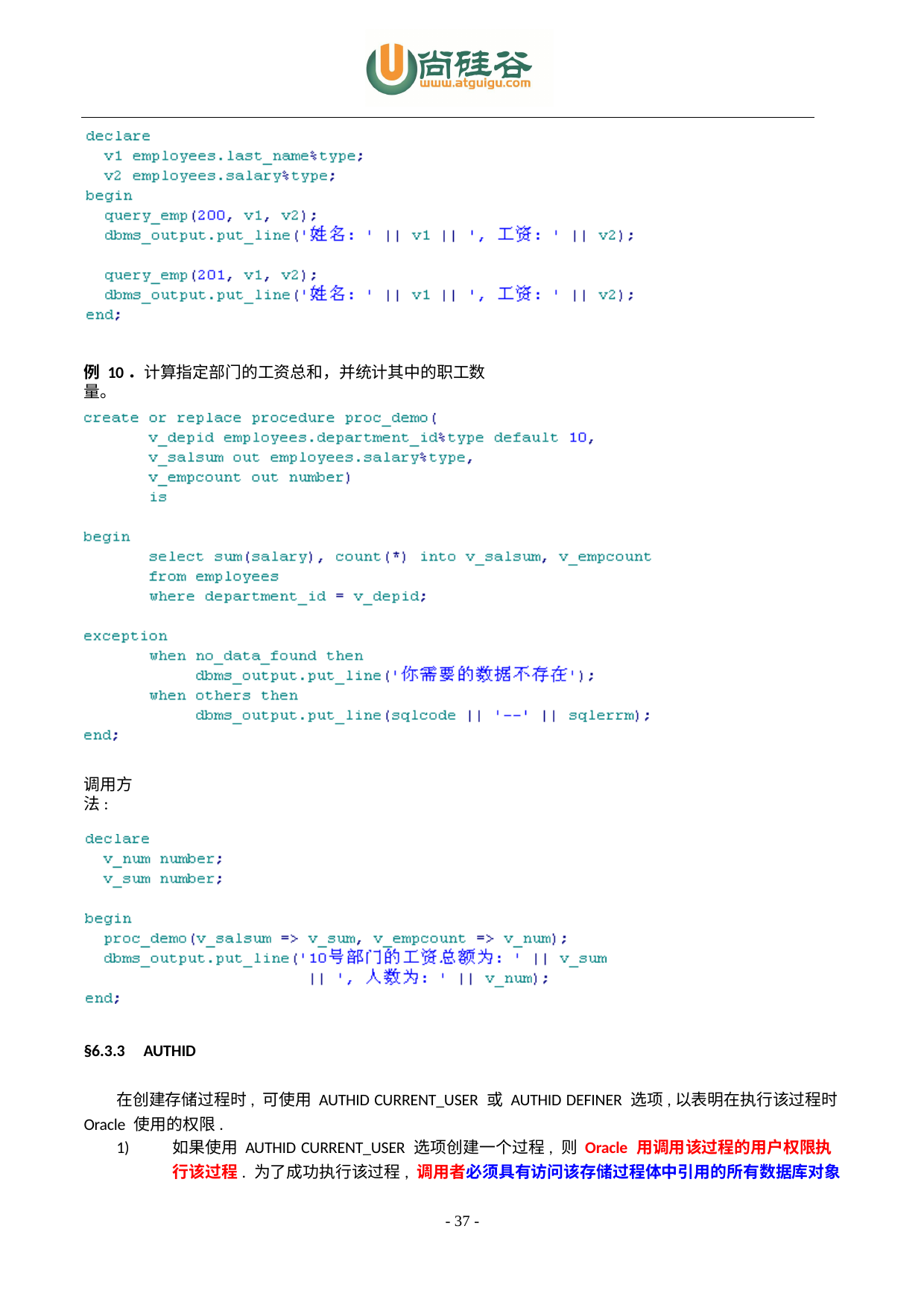

例 10．计算指定部门的工资总和，并统计其中的职工数量。

调用方法:

§6.3.3	AUTHID

在创建存储过程时, 可使用 AUTHID CURRENT_USER 或 AUTHID DEFINER 选项,以表明在执行该过程时
Oracle 使用的权限.
如果使用 AUTHID CURRENT_USER 选项创建一个过程, 则 Oracle 用调用该过程的用户权限执 行该过程. 为了成功执行该过程, 调用者必须具有访问该存储过程体中引用的所有数据库对象
1)
- 37 -